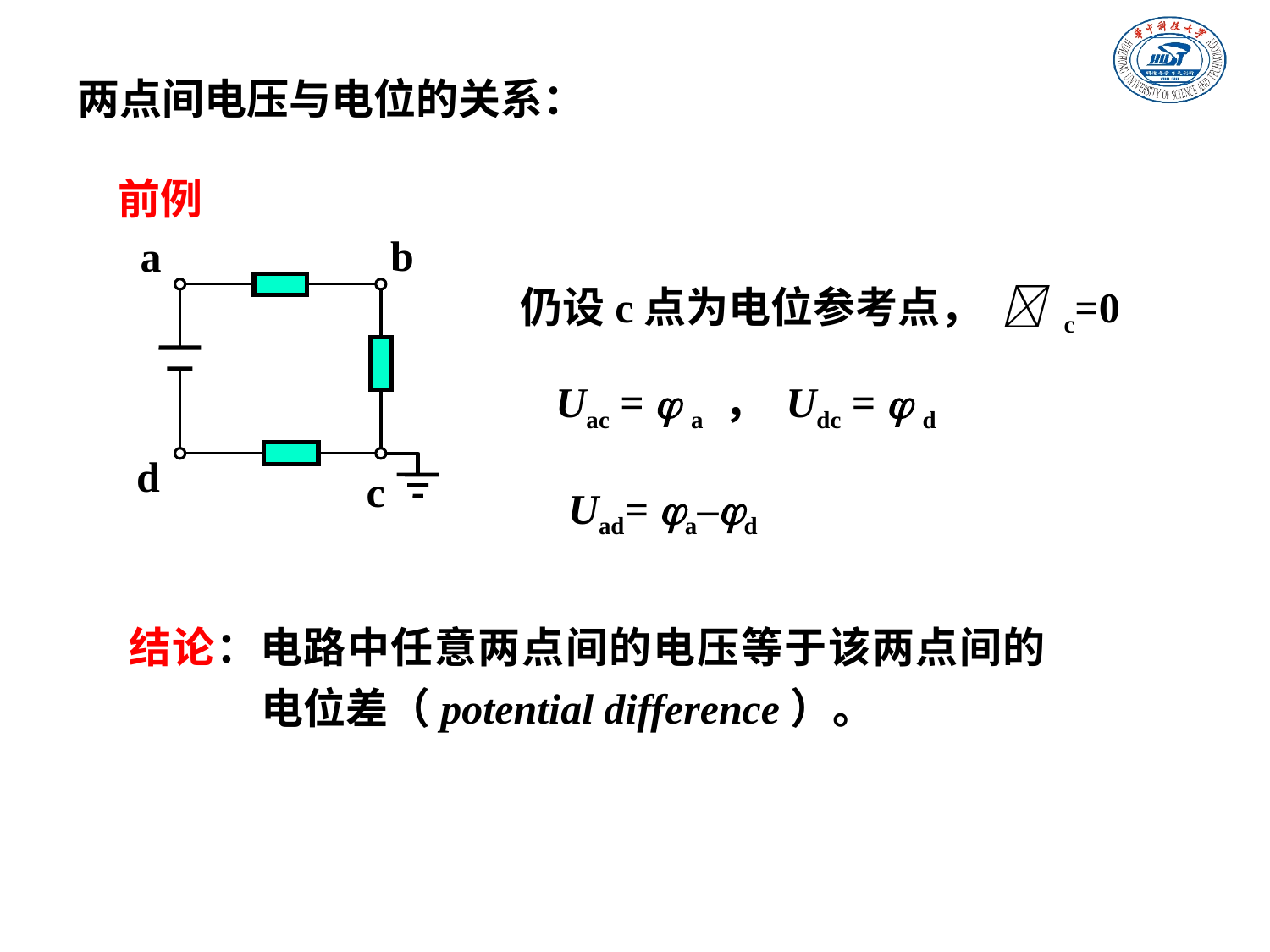

两点间电压与电位的关系：
前例
b
a

d

c
仍设c点为电位参考点，  ϕ c=0
Uac = ϕ a ， Udc = ϕ d
Uad= ϕa–ϕd
结论：电路中任意两点间的电压等于该两点间的电位差（potential difference）。